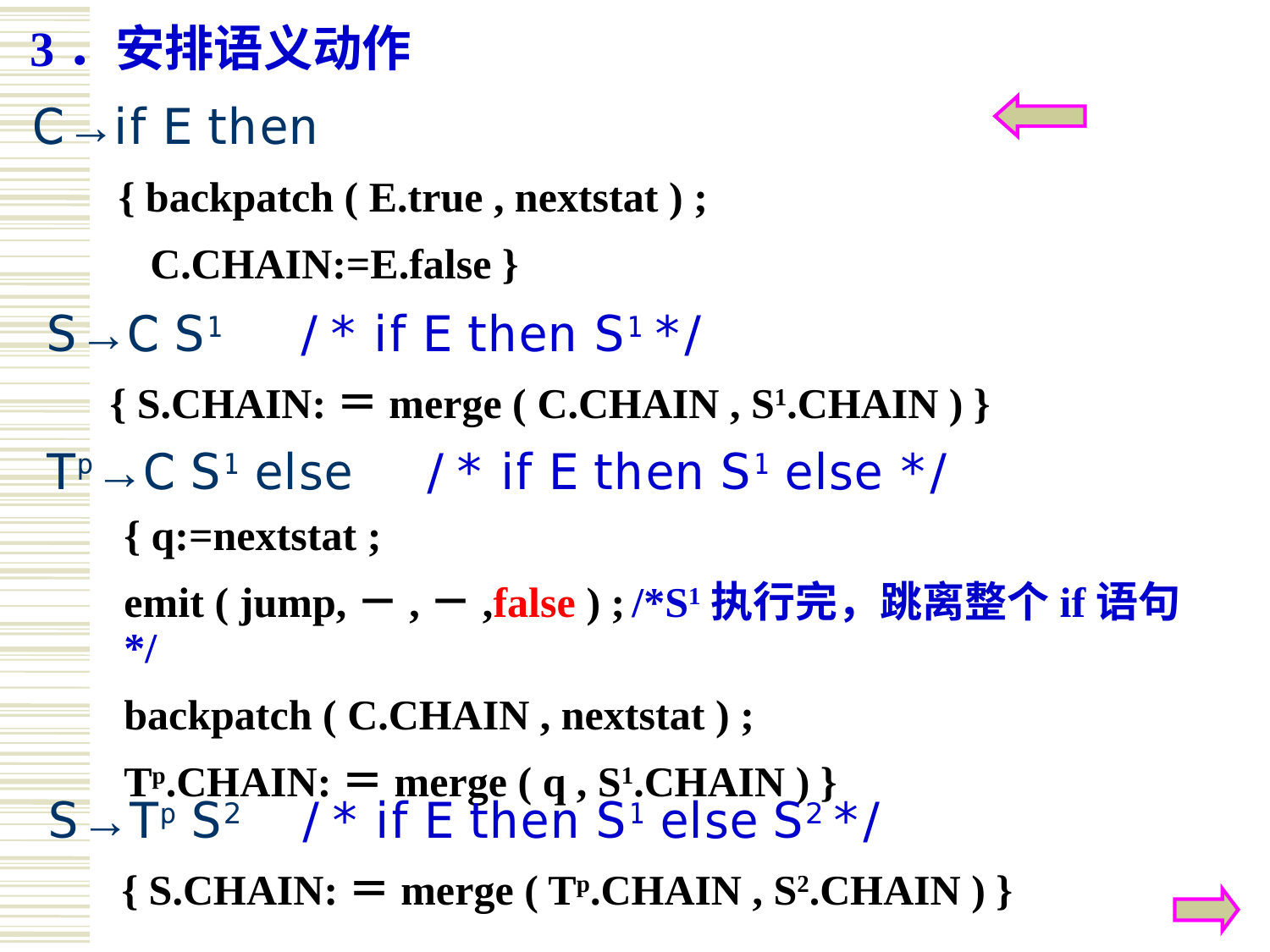

3．安排语义动作
C→if E then
{ backpatch ( E.true , nextstat ) ;
   C.CHAIN:=E.false }

S→C S1	/* if E then S1 */
{ S.CHAIN:＝merge ( C.CHAIN , S1.CHAIN ) }
Tp→C S1 else	/* if E then S1 else */
{ q:=nextstat ;
emit ( jump,－,－,false ) ;	/*S1执行完，跳离整个if语句*/
backpatch ( C.CHAIN , nextstat ) ;
Tp.CHAIN:＝merge ( q , S1.CHAIN ) }
S→Tp S2	/* if E then S1 else S2 */
{ S.CHAIN:＝merge ( Tp.CHAIN , S2.CHAIN ) }